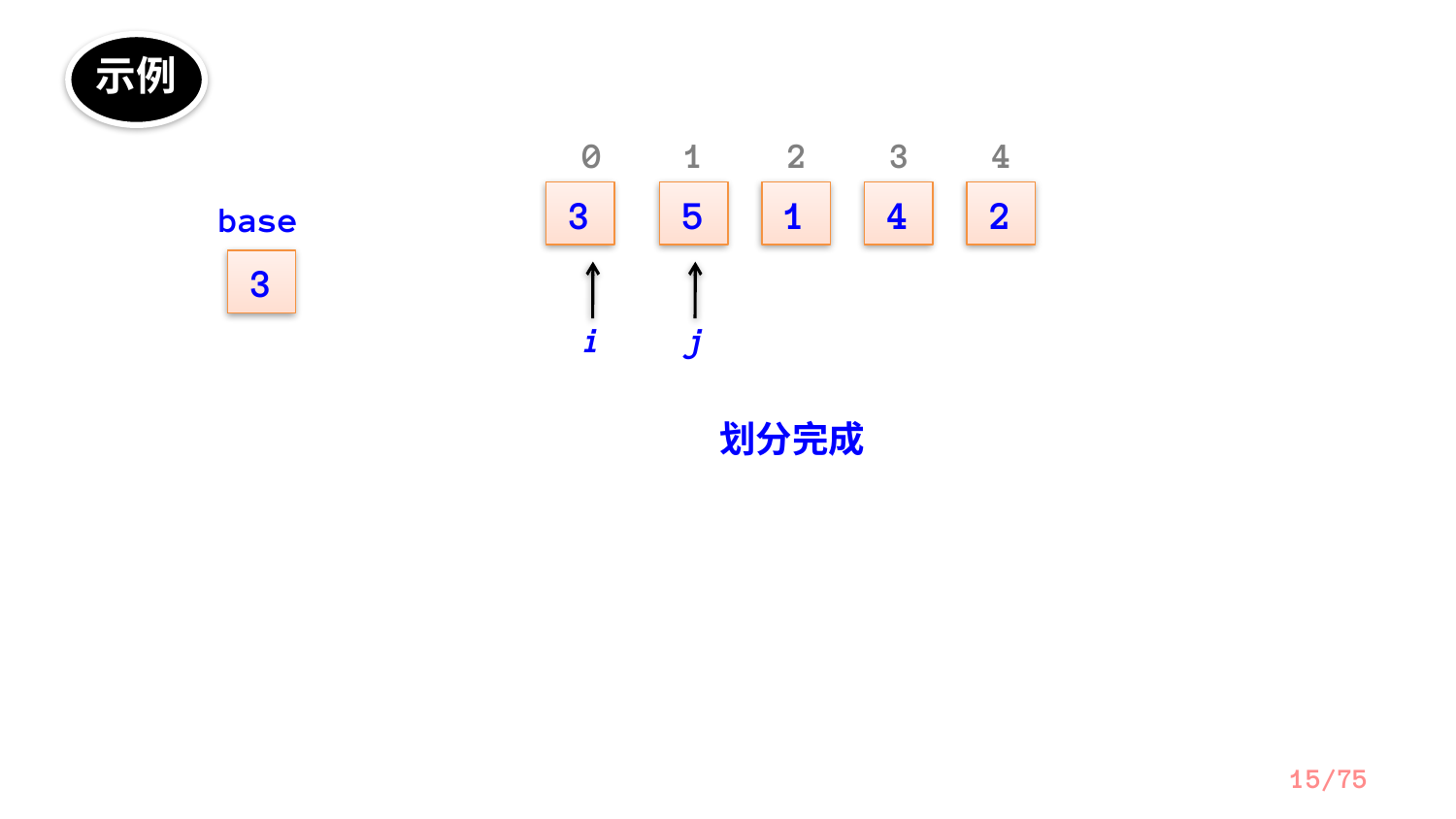

示例
0
1
2
3
4
3
5
1
4
2
base
3
i
j
划分完成
15/75